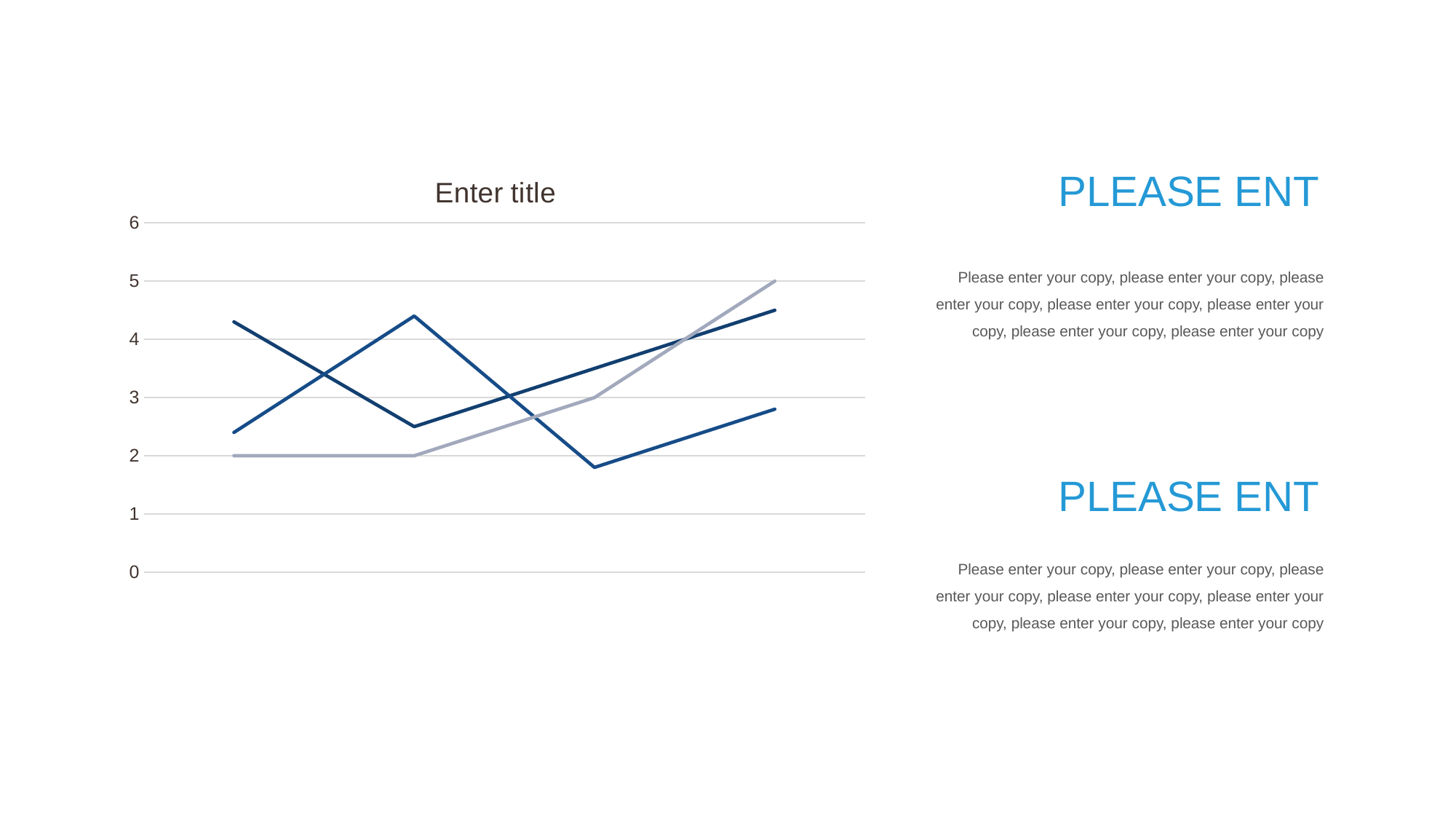

### Chart: Enter title

| Category | 系列 1 | 系列 2 | 系列 3 |
|---|---|---|---|
| 类别 1 | 4.3 | 2.4 | 2.0 |
| 类别 2 | 2.5 | 4.4 | 2.0 |
| 类别 3 | 3.5 | 1.8 | 3.0 |
| 类别 4 | 4.5 | 2.8 | 5.0 |
Please ent
Please enter your copy, please enter your copy, please enter your copy, please enter your copy, please enter your copy, please enter your copy, please enter your copy
Please ent
Please enter your copy, please enter your copy, please enter your copy, please enter your copy, please enter your copy, please enter your copy, please enter your copy